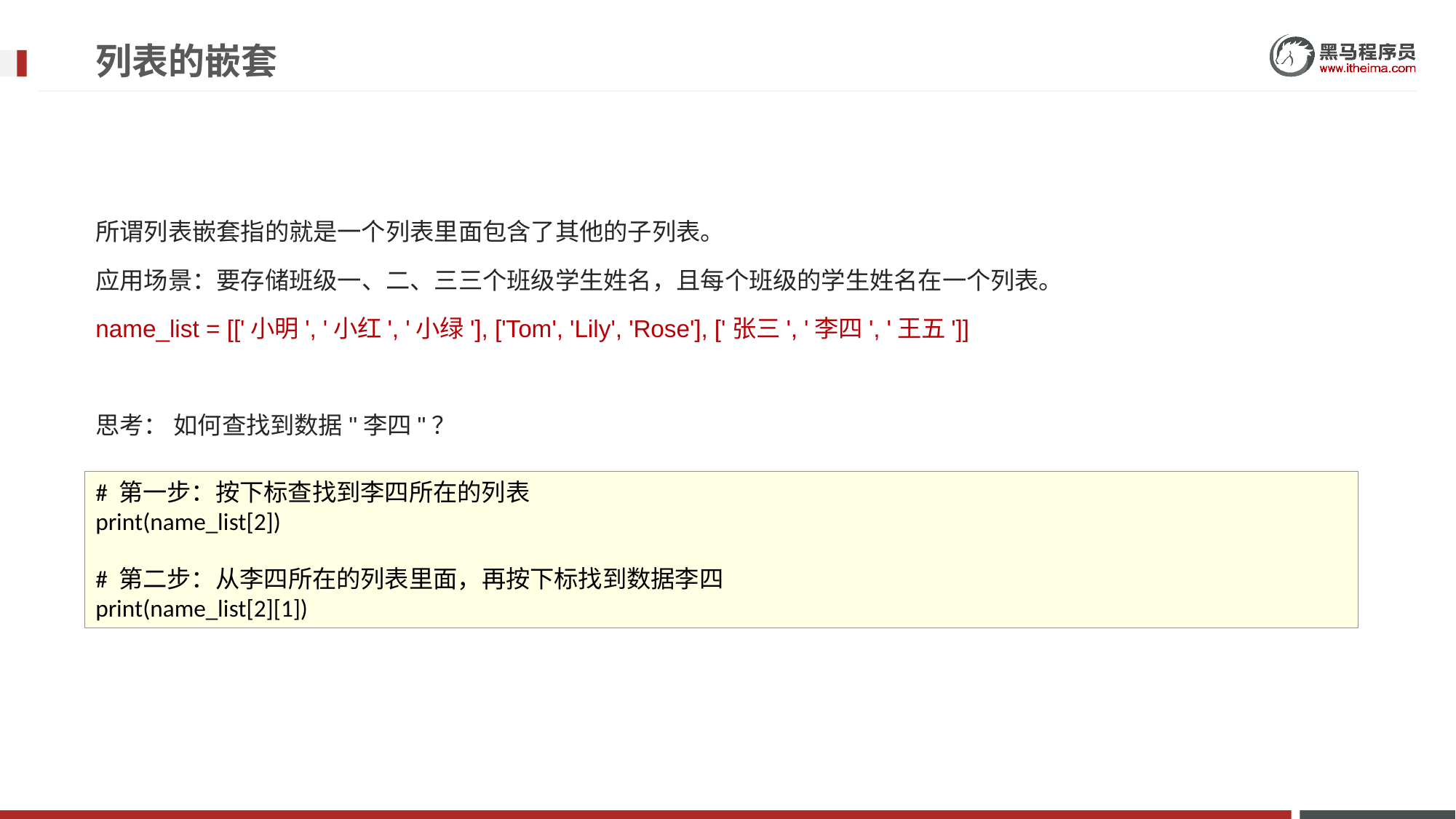

# 列表的嵌套
所谓列表嵌套指的就是一个列表里面包含了其他的子列表。
应用场景：要存储班级一、二、三三个班级学生姓名，且每个班级的学生姓名在一个列表。
name_list = [['小明', '小红', '小绿'], ['Tom', 'Lily', 'Rose'], ['张三', '李四', '王五']]

思考： 如何查找到数据"李四"？

# 第一步：按下标查找到李四所在的列表
print(name_list[2])

# 第二步：从李四所在的列表里面，再按下标找到数据李四
print(name_list[2][1])